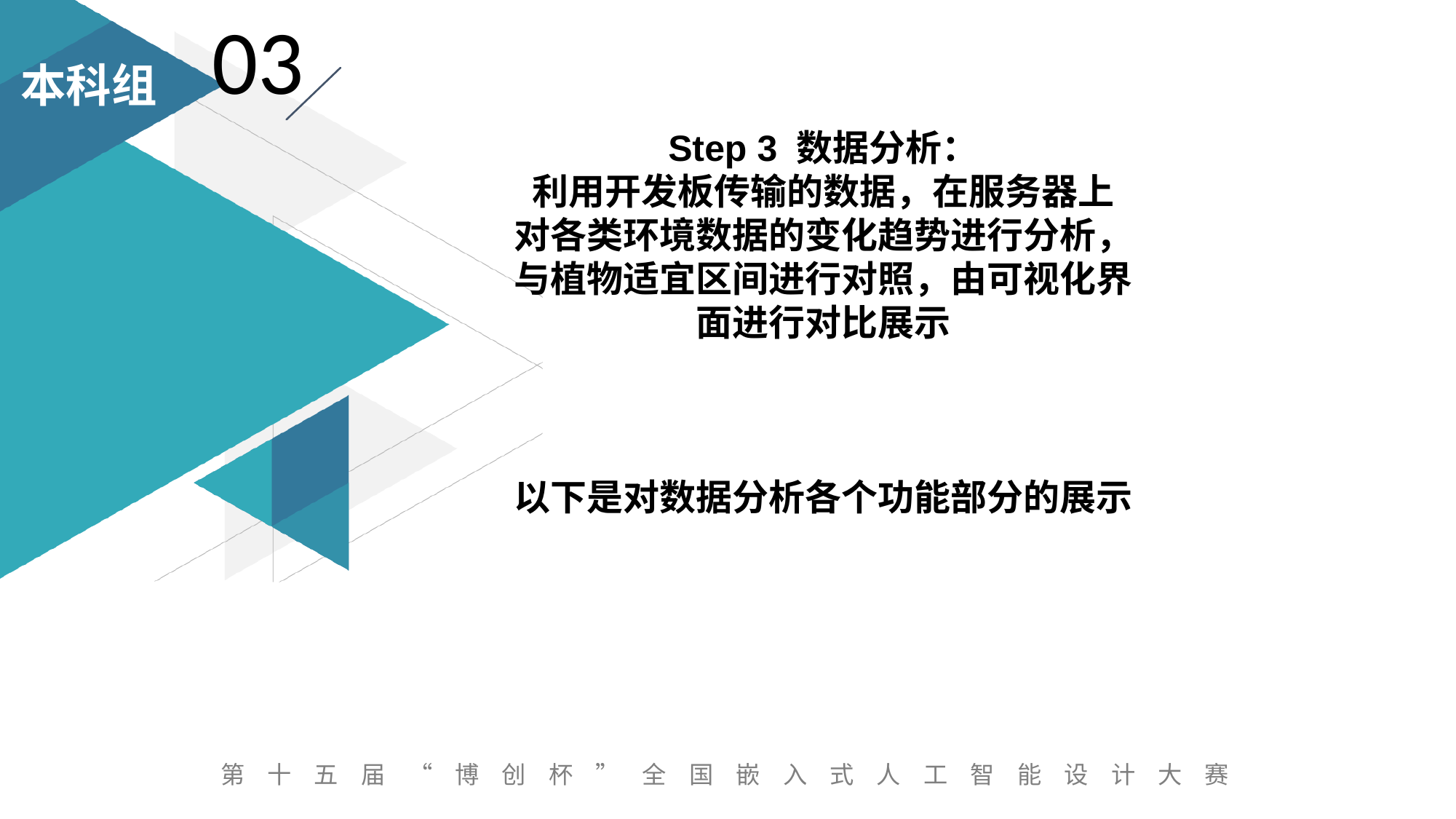

03
Step 3 数据分析：
利用开发板传输的数据，在服务器上
对各类环境数据的变化趋势进行分析，
与植物适宜区间进行对照，由可视化界
面进行对比展示

以下是对数据分析各个功能部分的展示